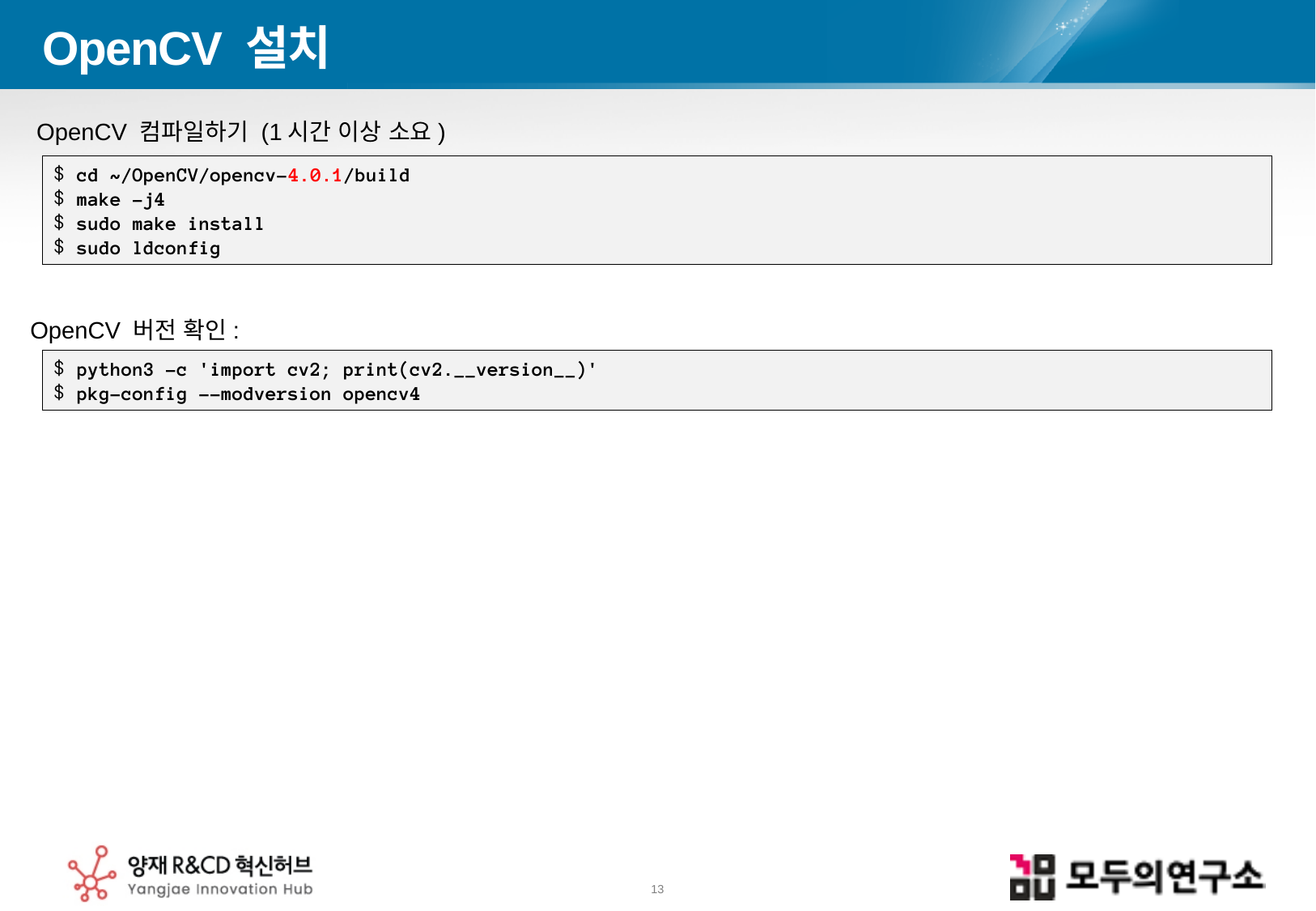

# OpenCV 설치
OpenCV 컴파일하기 (1시간 이상 소요)
cd ~/OpenCV/opencv-4.0.1/build
make -j4
sudo make install
sudo ldconfig
OpenCV 버전 확인:
python3 -c 'import cv2; print(cv2.__version__)'
pkg-config --modversion opencv4